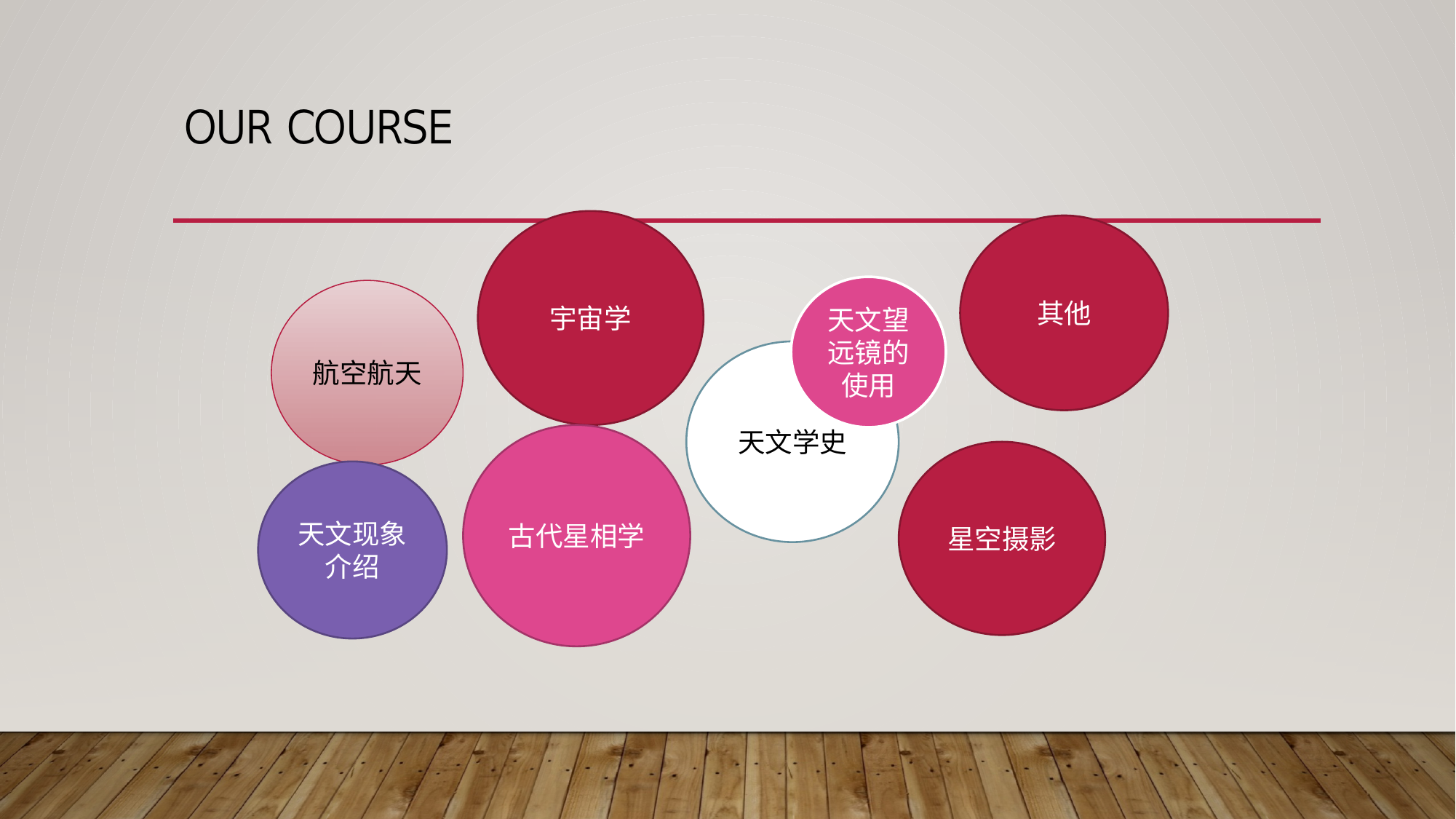

# Our course
宇宙学
其他

天文望远镜的使用
航空航天
天文学史
古代星相学
星空摄影
天文现象介绍